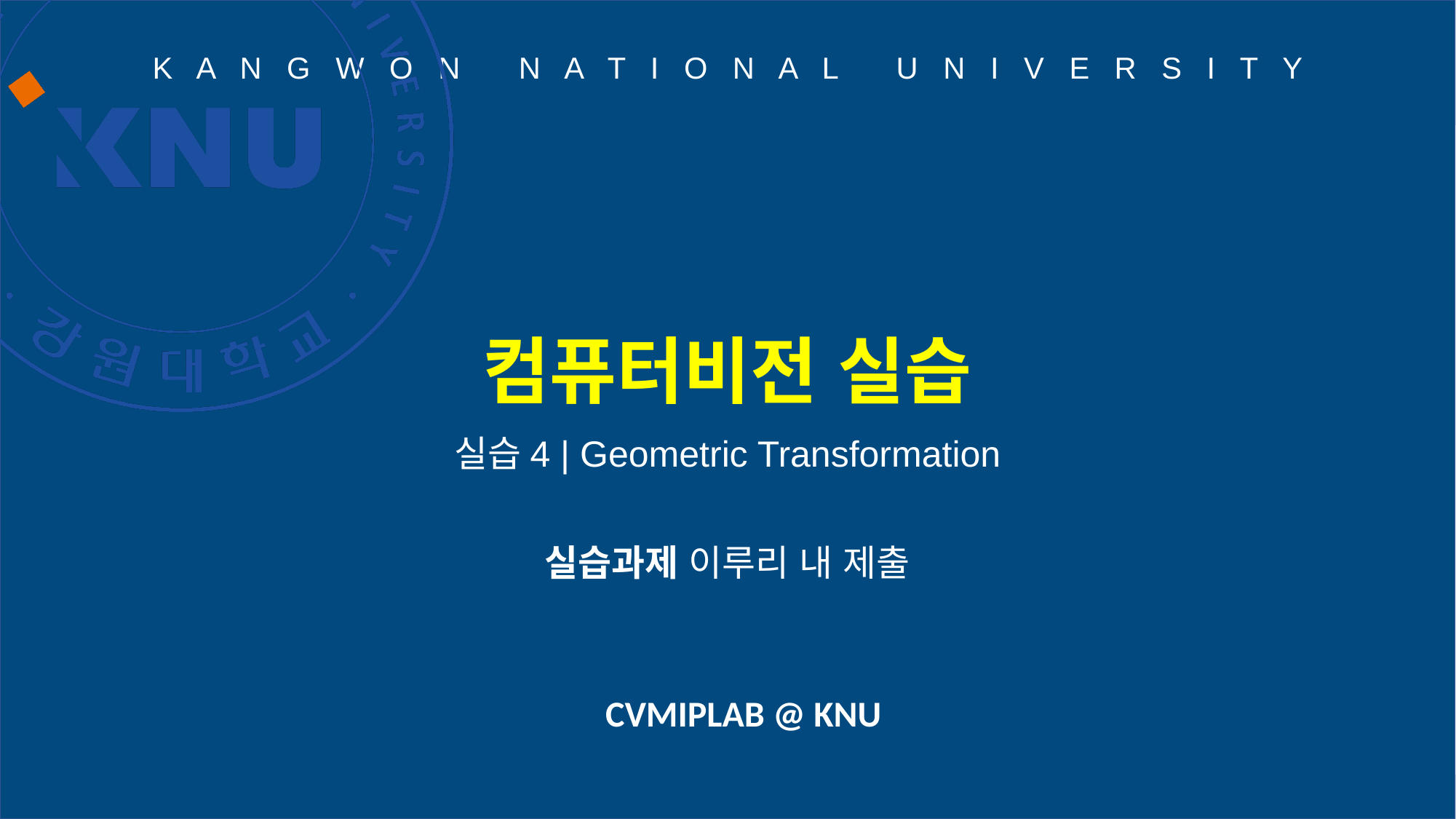

# 컴퓨터비전 실습
실습4 | Geometric Transformation

실습과제 이루리 내 제출